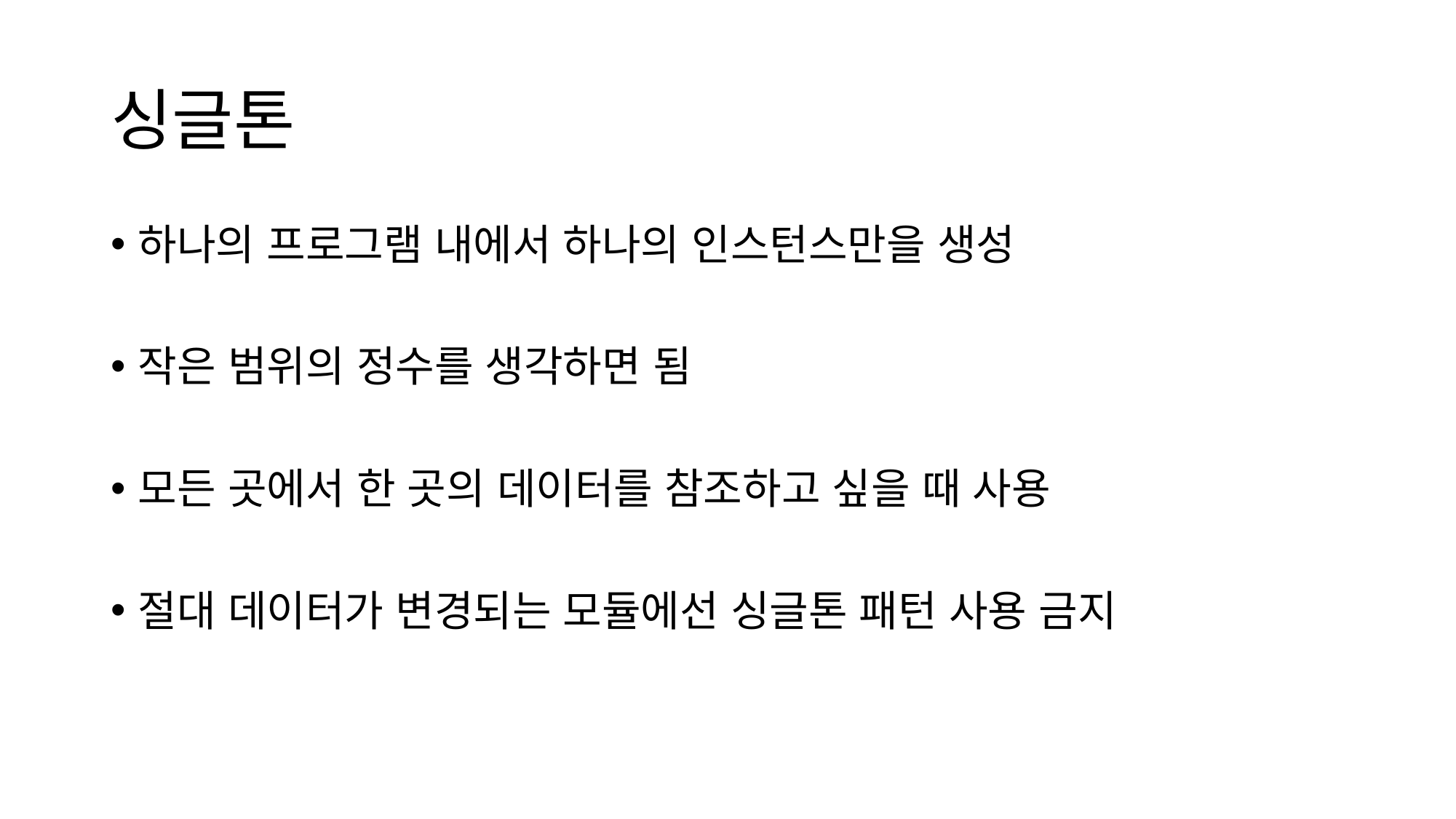

# 싱글톤
하나의 프로그램 내에서 하나의 인스턴스만을 생성

작은 범위의 정수를 생각하면 됨

모든 곳에서 한 곳의 데이터를 참조하고 싶을 때 사용

절대 데이터가 변경되는 모듈에선 싱글톤 패턴 사용 금지